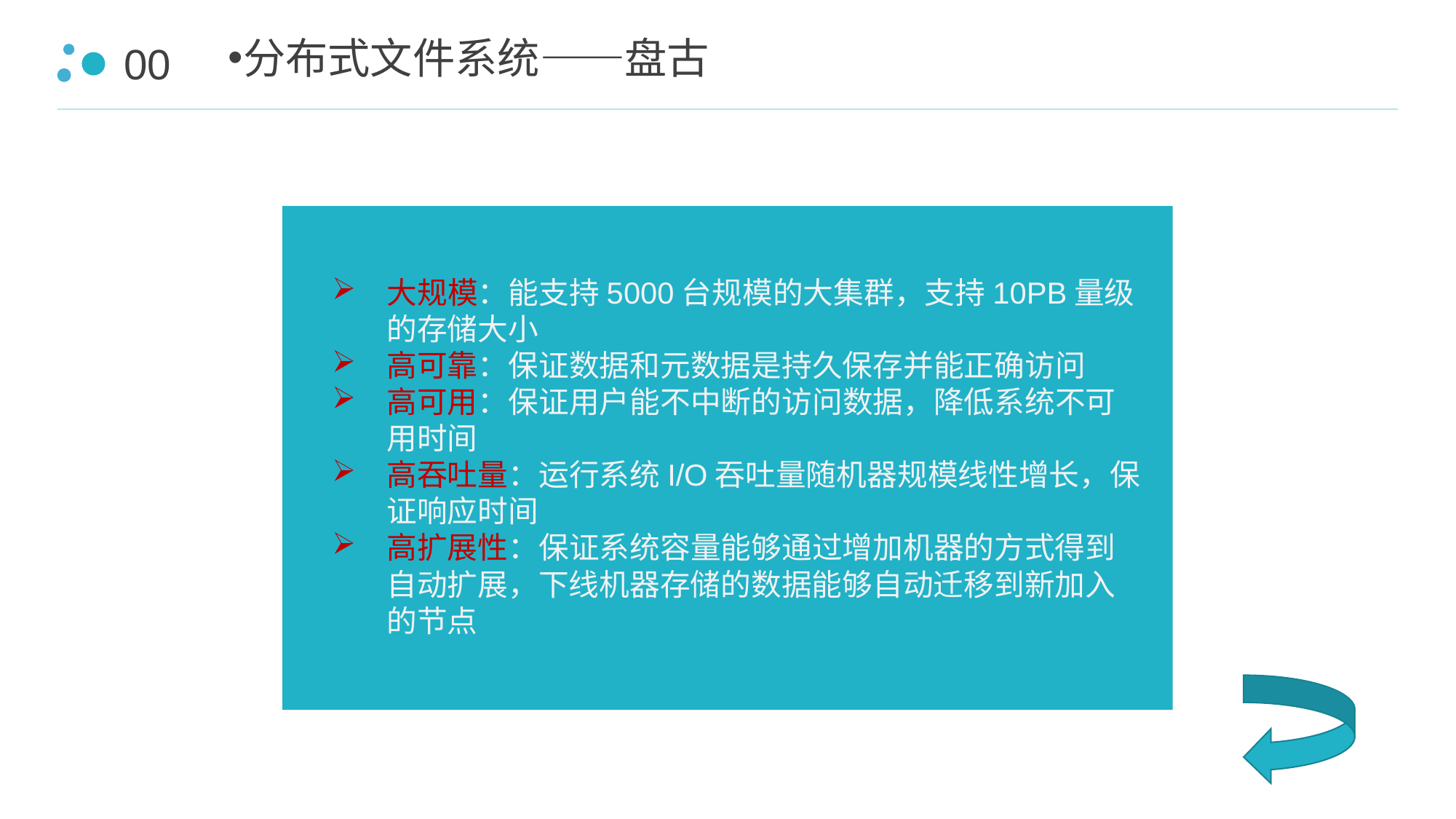

00
分布式文件系统——盘古

大规模：能支持5000台规模的大集群，支持10PB量级的存储大小
高可靠：保证数据和元数据是持久保存并能正确访问
高可用：保证用户能不中断的访问数据，降低系统不可用时间
高吞吐量：运行系统I/O吞吐量随机器规模线性增长，保证响应时间
高扩展性：保证系统容量能够通过增加机器的方式得到自动扩展，下线机器存储的数据能够自动迁移到新加入的节点